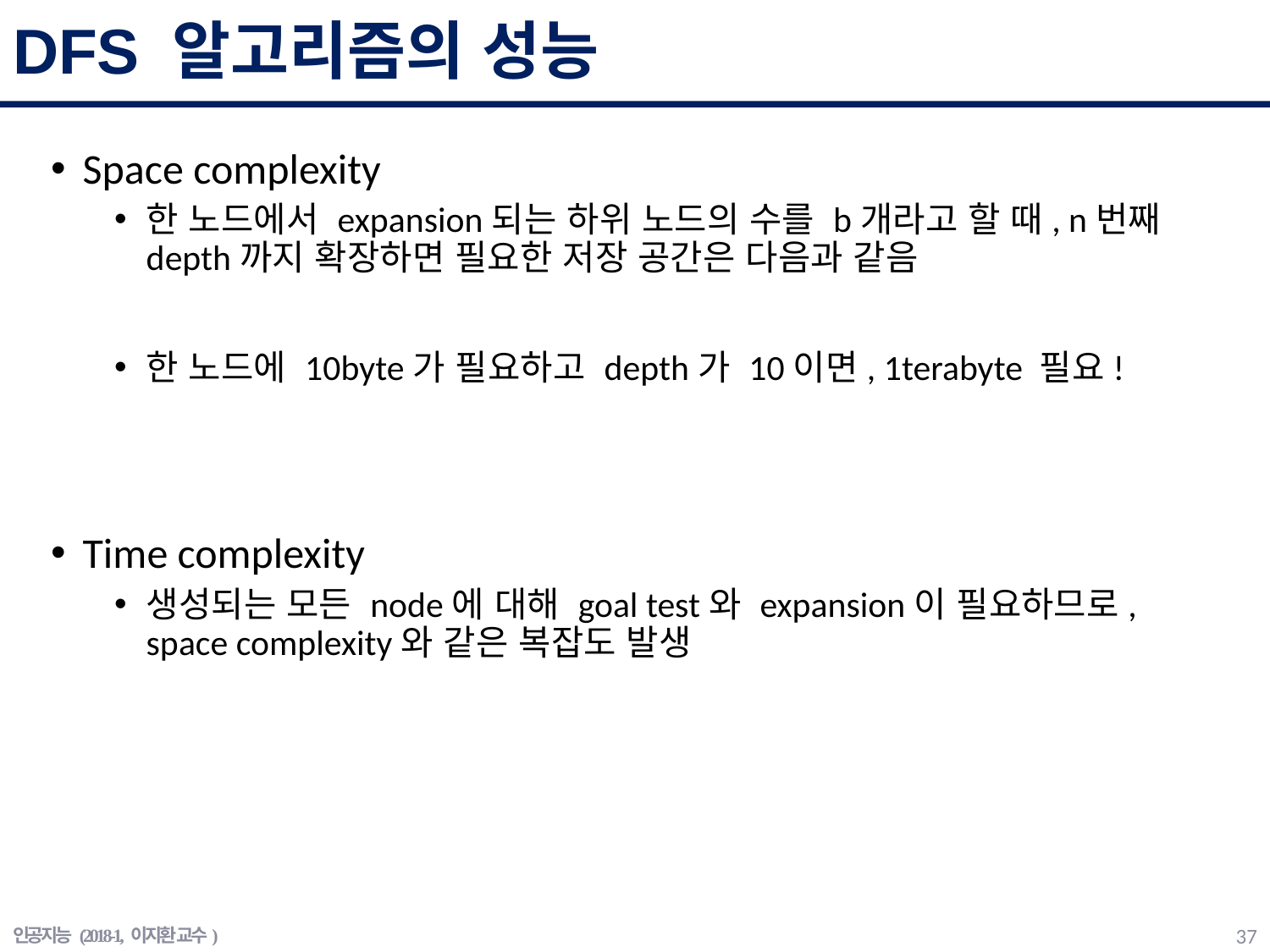

# DFS 알고리즘의 성능
Space complexity
한 노드에서 expansion되는 하위 노드의 수를 b개라고 할 때, n번째 depth까지 확장하면 필요한 저장 공간은 다음과 같음

한 노드에 10byte가 필요하고 depth가 10이면, 1terabyte 필요!

Time complexity
생성되는 모든 node에 대해 goal test와 expansion이 필요하므로, space complexity와 같은 복잡도 발생

인공지능 (2018-1, 이지환 교수)
37